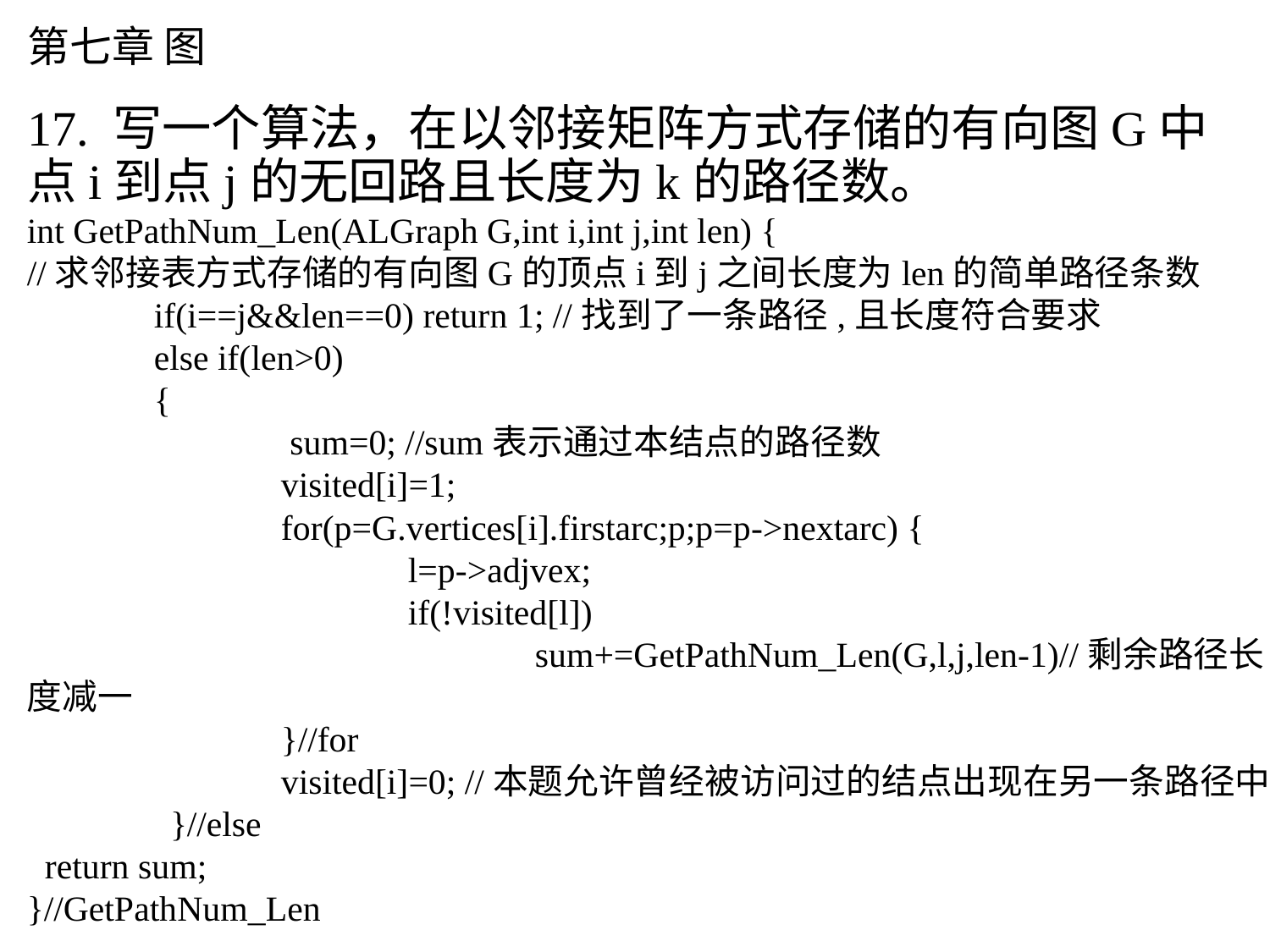

# 第七章 图
17. 写一个算法，在以邻接矩阵方式存储的有向图G中点i到点j的无回路且长度为k的路径数。
int GetPathNum_Len(ALGraph G,int i,int j,int len) {
//求邻接表方式存储的有向图G的顶点i到j之间长度为len的简单路径条数
  	if(i==j&&len==0) return 1; //找到了一条路径,且长度符合要求
  	else if(len>0)
  	{
   		 sum=0; //sum表示通过本结点的路径数
    		visited[i]=1;
    		for(p=G.vertices[i].firstarc;p;p=p->nextarc) {
      			l=p->adjvex;
      			if(!visited[l])
        				sum+=GetPathNum_Len(G,l,j,len-1)//剩余路径长度减一
   		}//for
   		visited[i]=0; //本题允许曾经被访问过的结点出现在另一条路径中
 	 }//else
  return sum;
}//GetPathNum_Len